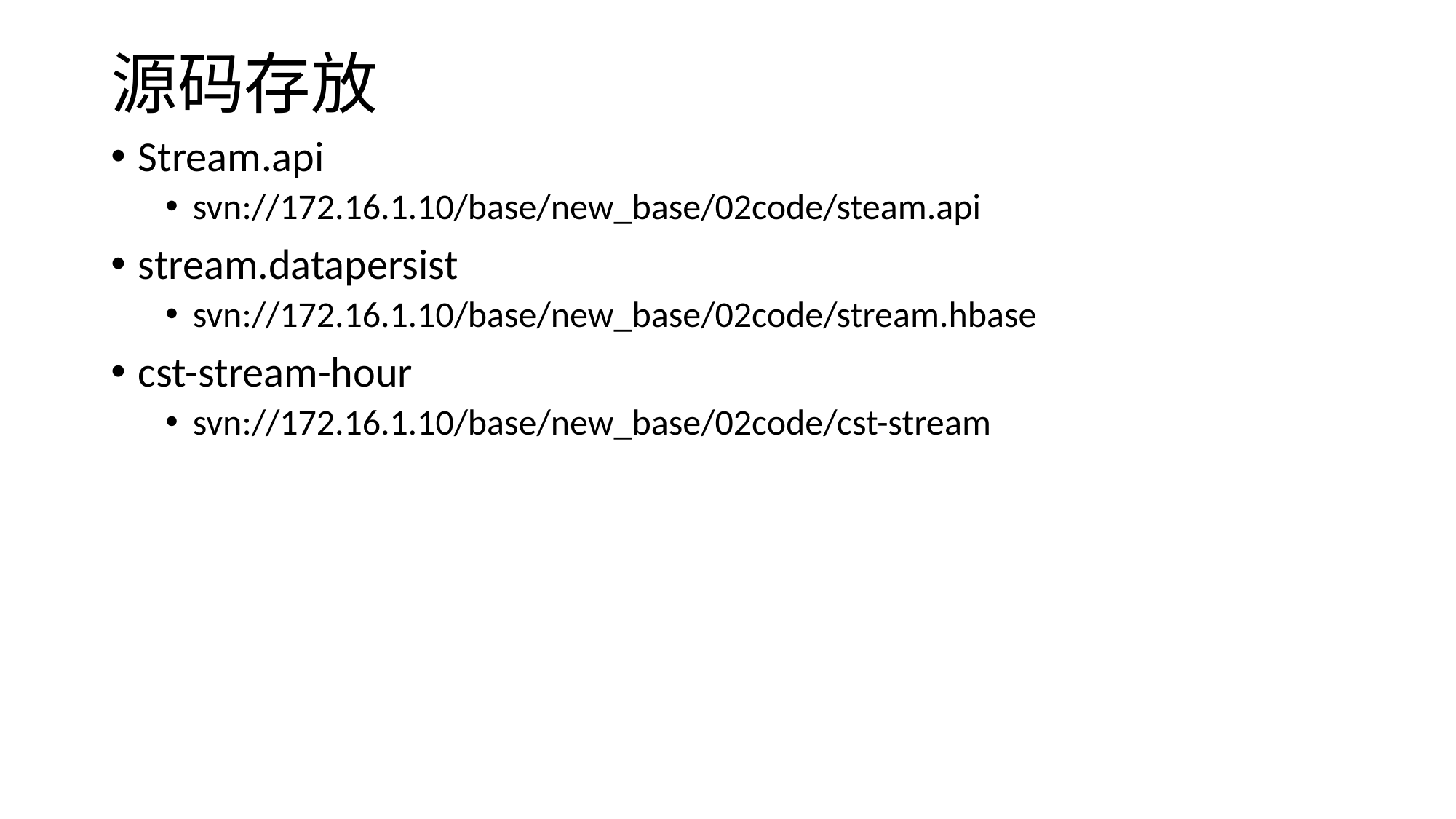

# 源码存放
Stream.api
svn://172.16.1.10/base/new_base/02code/steam.api
stream.datapersist
svn://172.16.1.10/base/new_base/02code/stream.hbase
cst-stream-hour
svn://172.16.1.10/base/new_base/02code/cst-stream